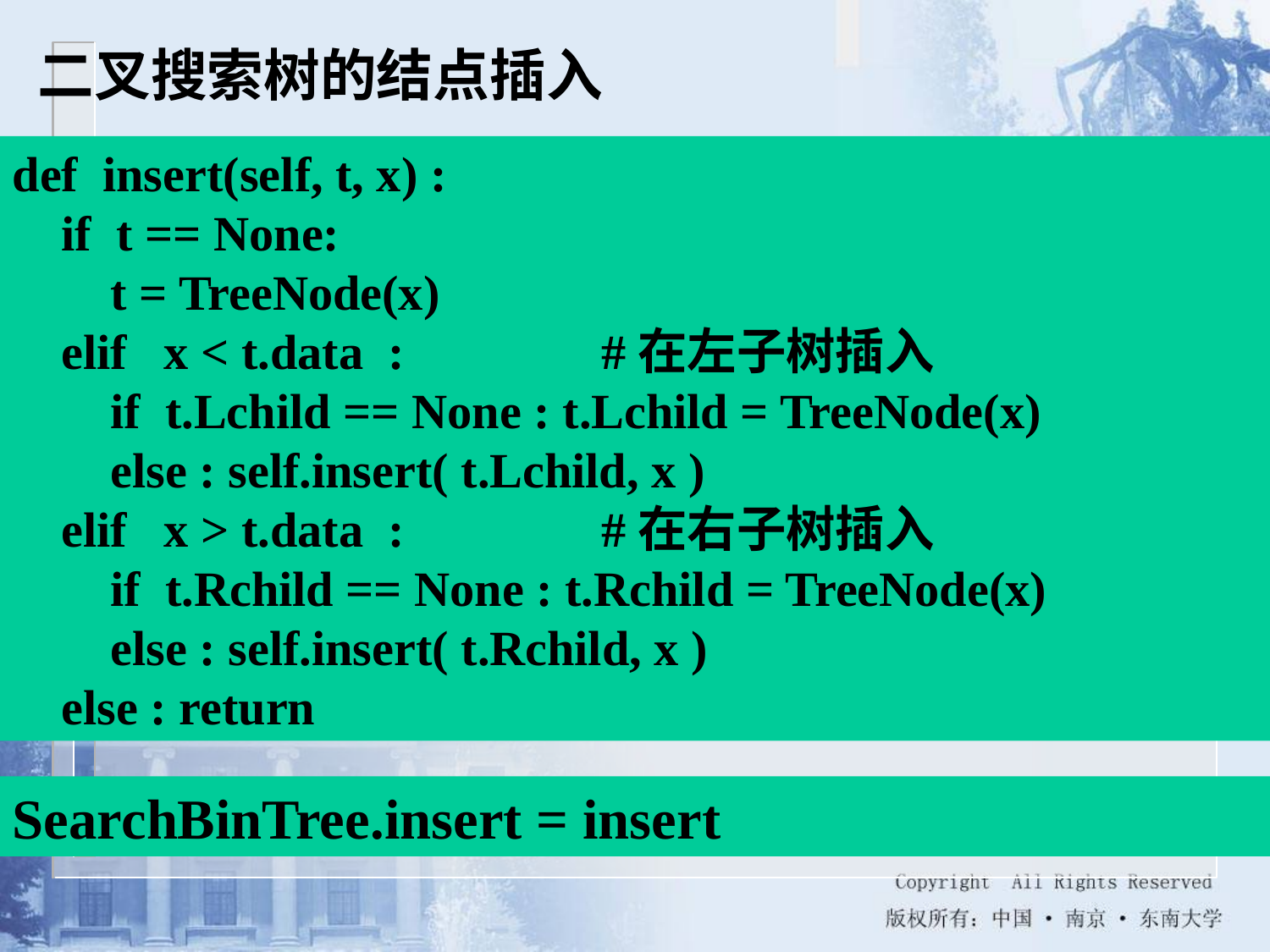

二叉搜索树的结点插入
def  insert(self, t, x) :
    if  t == None:
        t = TreeNode(x)
    elif   x < t.data  :                #在左子树插入
        if  t.Lchild == None : t.Lchild = TreeNode(x)
        else : self.insert( t.Lchild, x )
    elif   x > t.data  :                #在右子树插入
        if  t.Rchild == None : t.Rchild = TreeNode(x)
        else : self.insert( t.Rchild, x )
    else : return
SearchBinTree.insert = insert